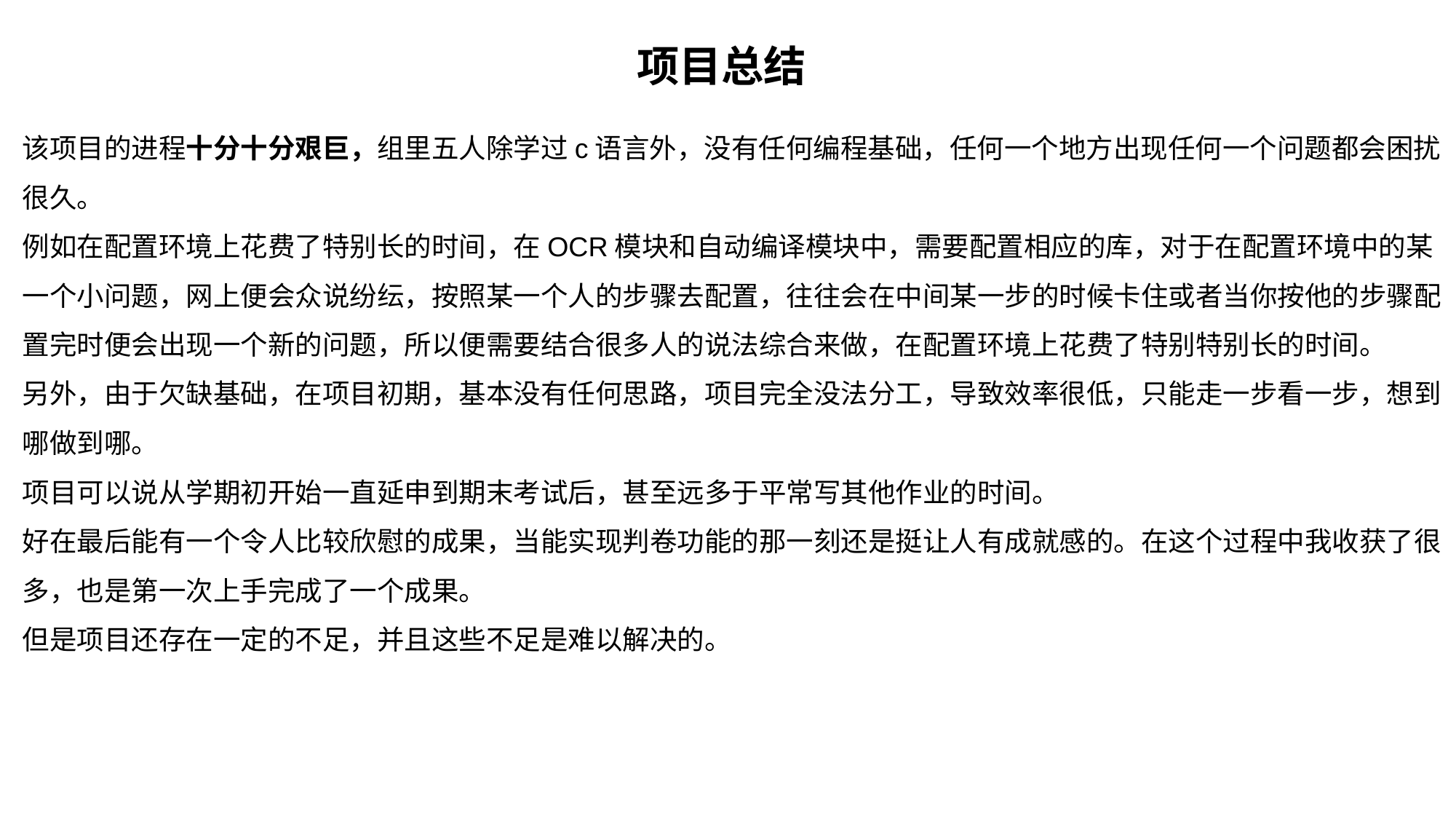

项目总结
该项目的进程十分十分艰巨，组里五人除学过c语言外，没有任何编程基础，任何一个地方出现任何一个问题都会困扰很久。
例如在配置环境上花费了特别长的时间，在OCR模块和自动编译模块中，需要配置相应的库，对于在配置环境中的某一个小问题，网上便会众说纷纭，按照某一个人的步骤去配置，往往会在中间某一步的时候卡住或者当你按他的步骤配置完时便会出现一个新的问题，所以便需要结合很多人的说法综合来做，在配置环境上花费了特别特别长的时间。
另外，由于欠缺基础，在项目初期，基本没有任何思路，项目完全没法分工，导致效率很低，只能走一步看一步，想到哪做到哪。
项目可以说从学期初开始一直延申到期末考试后，甚至远多于平常写其他作业的时间。
好在最后能有一个令人比较欣慰的成果，当能实现判卷功能的那一刻还是挺让人有成就感的。在这个过程中我收获了很多，也是第一次上手完成了一个成果。
但是项目还存在一定的不足，并且这些不足是难以解决的。